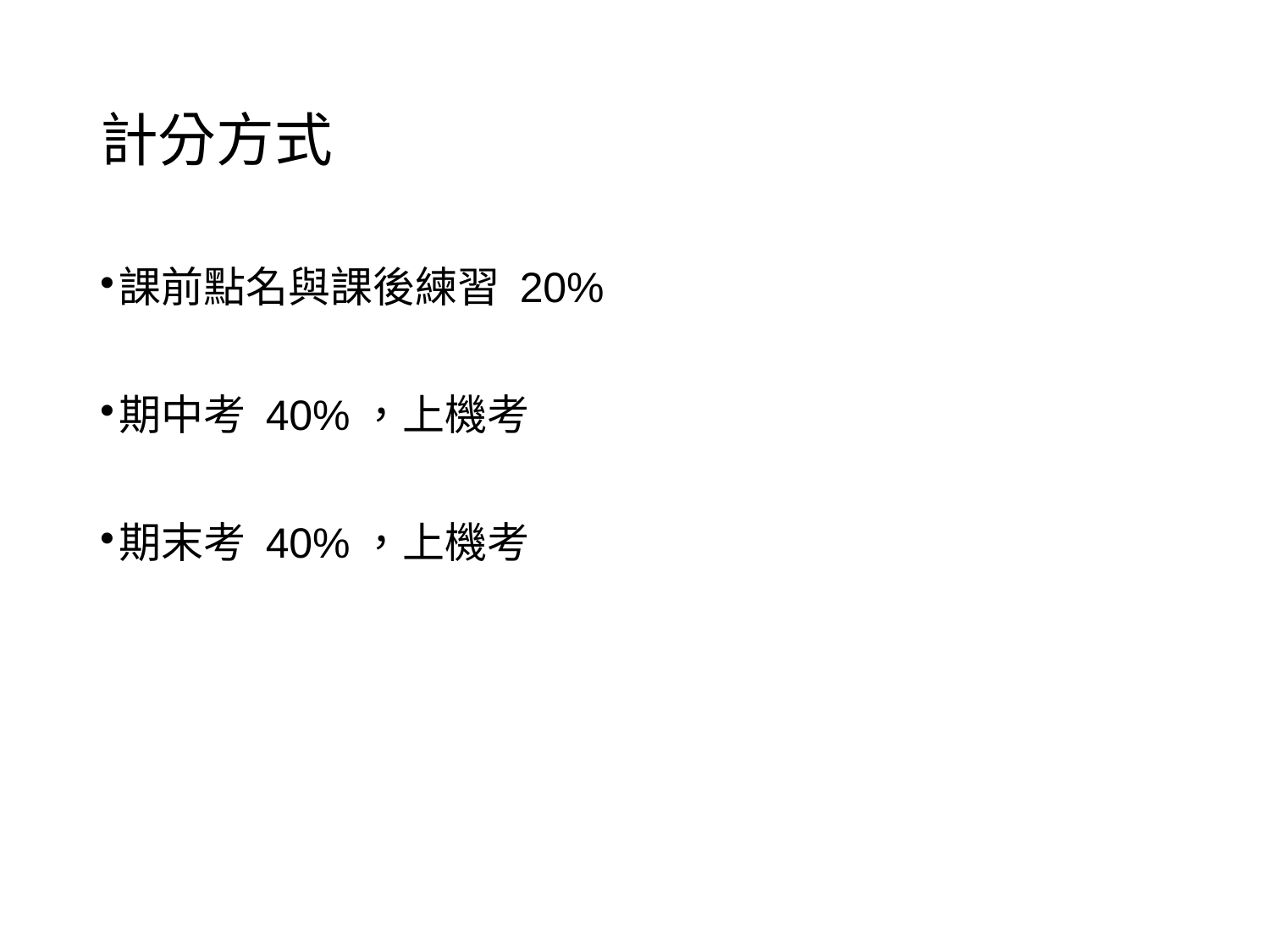

# 計分方式
課前點名與課後練習 20%

期中考 40%，上機考

期末考 40%，上機考